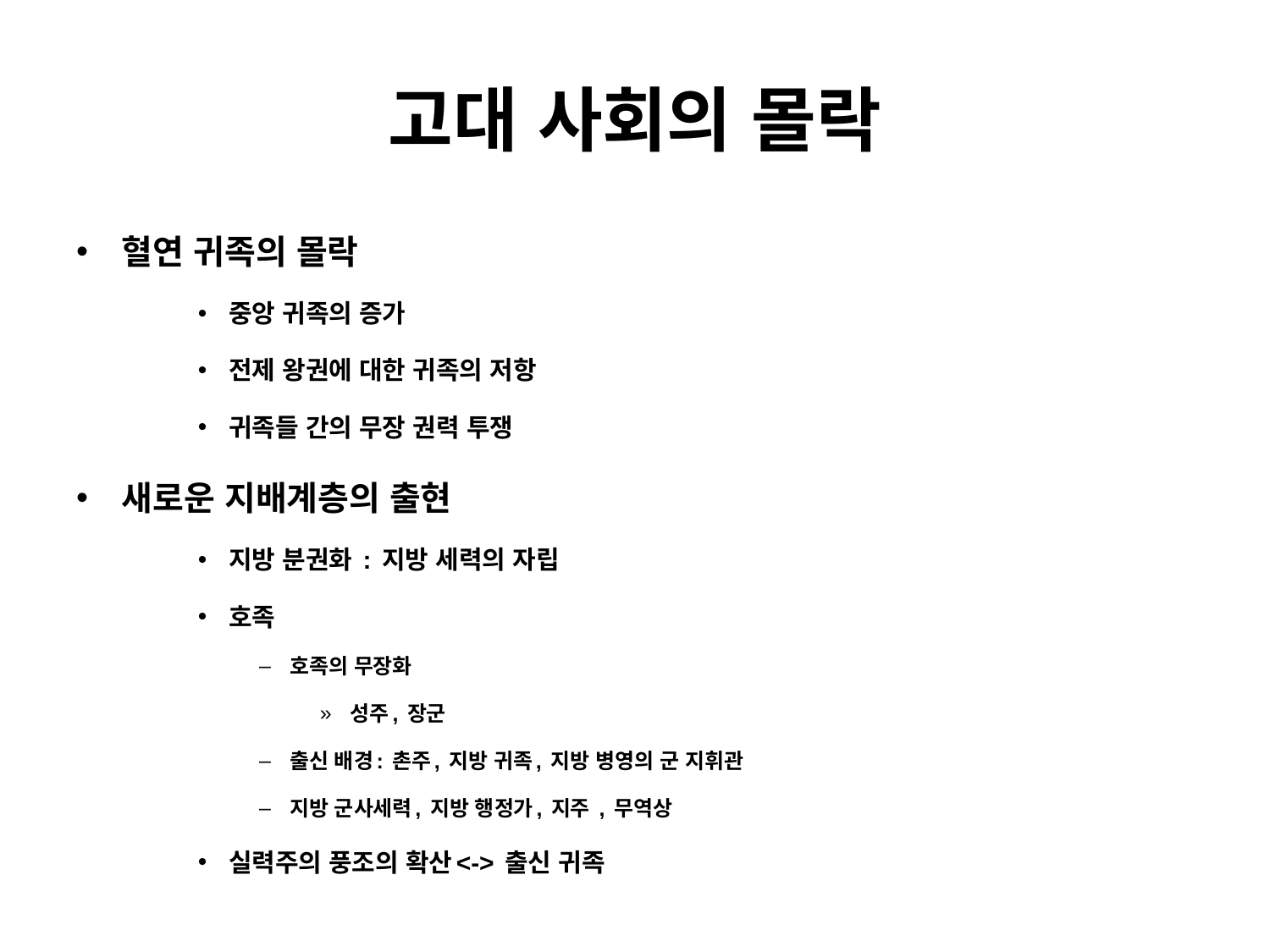

# 고대 사회의 몰락
혈연 귀족의 몰락
중앙 귀족의 증가
전제 왕권에 대한 귀족의 저항
귀족들 간의 무장 권력 투쟁
새로운 지배계층의 출현
지방 분권화 : 지방 세력의 자립
호족
호족의 무장화
성주, 장군
출신 배경: 촌주, 지방 귀족, 지방 병영의 군 지휘관
지방 군사세력, 지방 행정가, 지주 , 무역상
실력주의 풍조의 확산<-> 출신 귀족